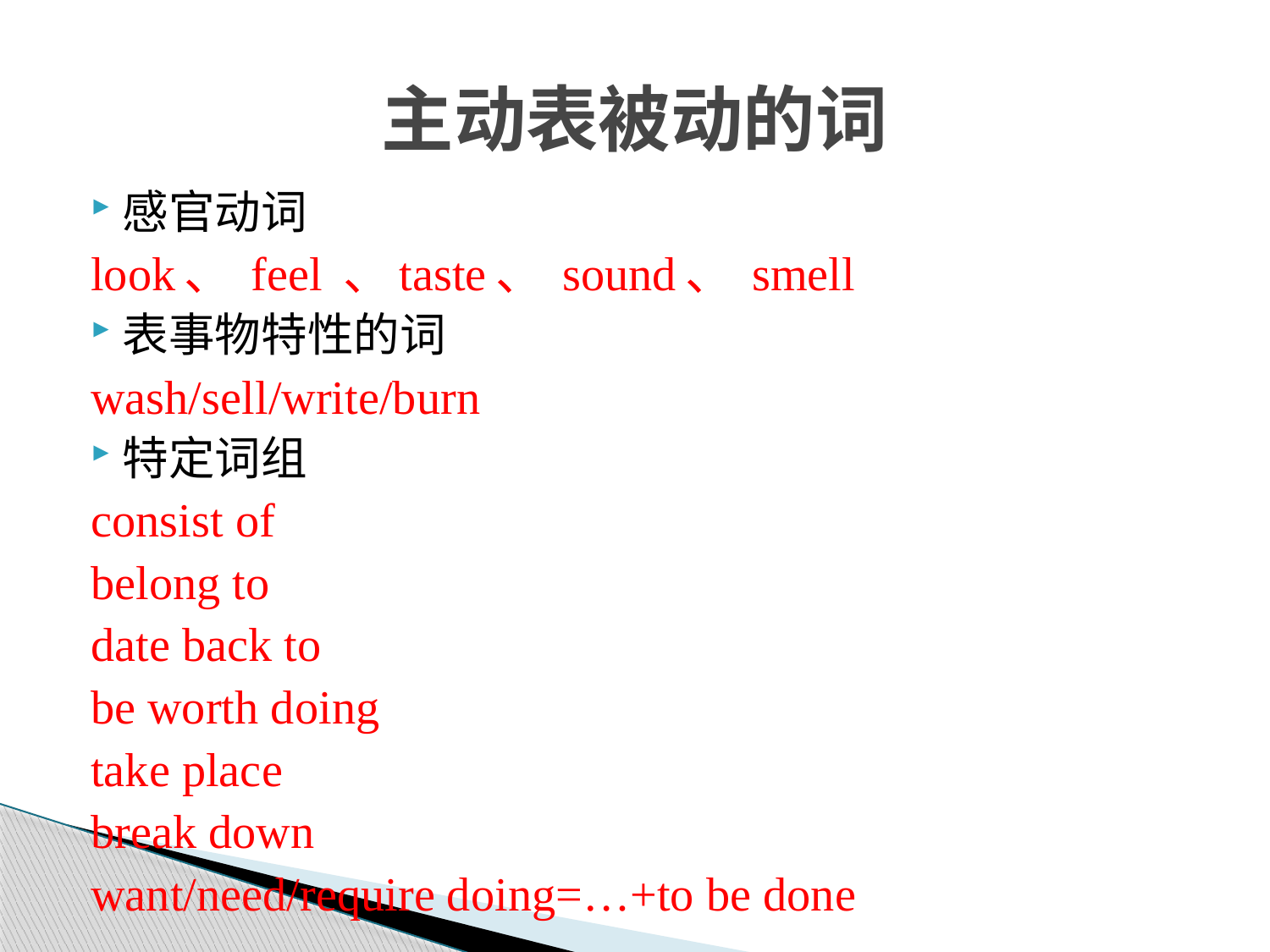

# 主动表被动的词
感官动词
look、 feel 、taste、 sound、 smell
表事物特性的词
wash/sell/write/burn
特定词组
consist of
belong to
date back to
be worth doing
take place
break down
want/need/require doing=…+to be done